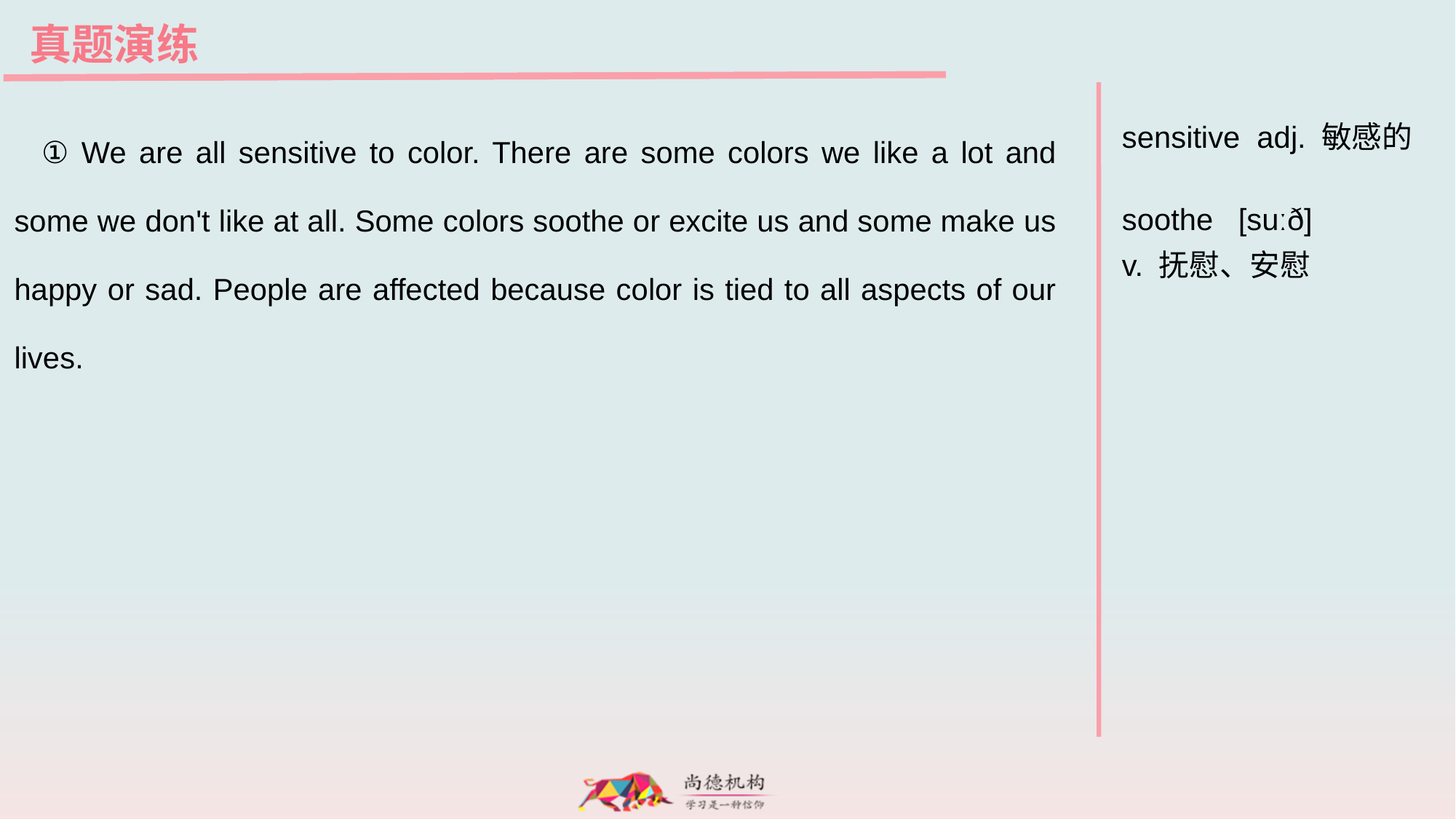

真题演练
① We are all sensitive to color. There are some colors we like a lot and some we don't like at all. Some colors soothe or excite us and some make us happy or sad. People are affected because color is tied to all aspects of our lives.
sensitive  adj. 敏感的

soothe   [suːð]
v. 抚慰、安慰